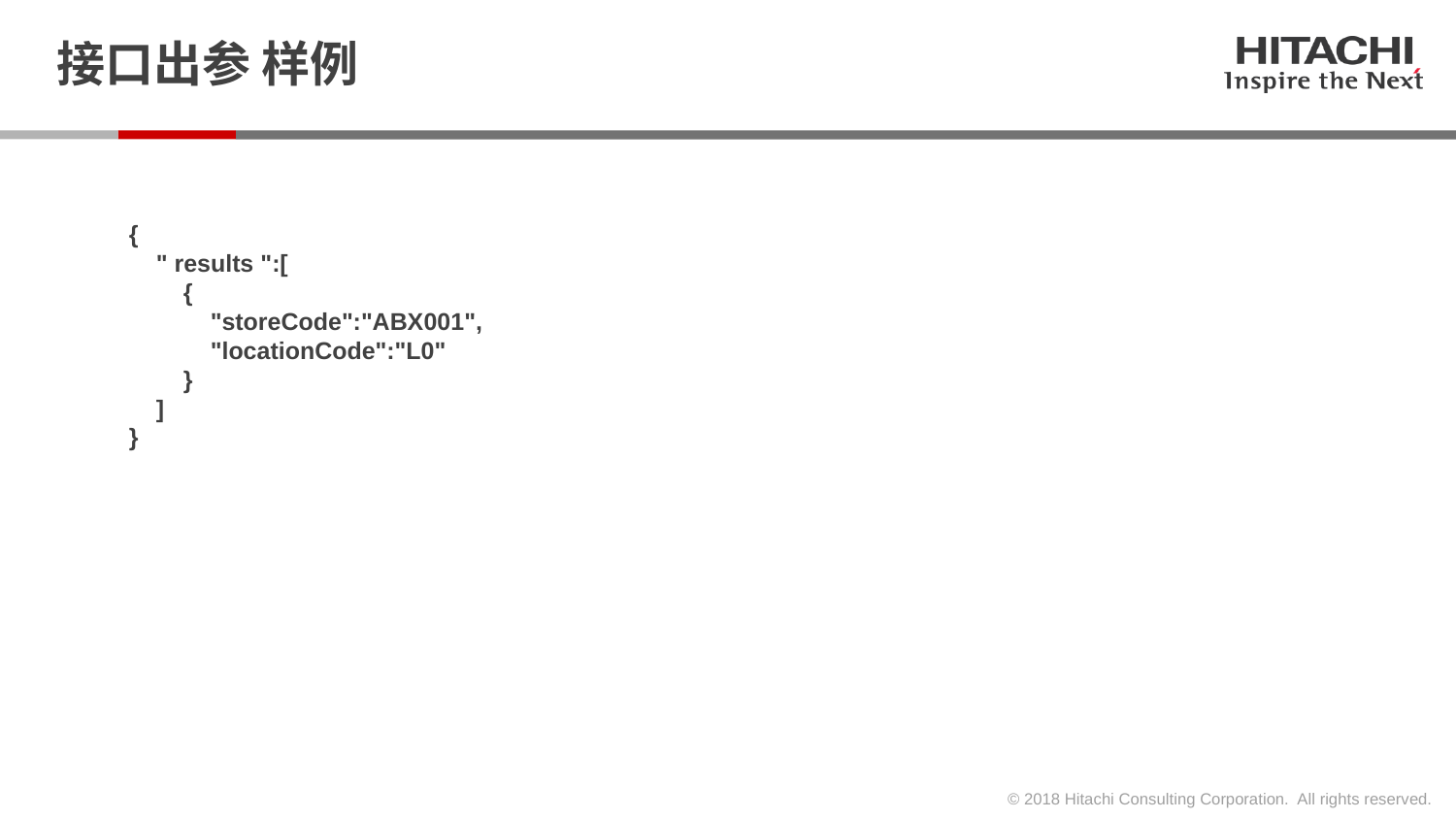

# 接口出参 样例

{
    " results ":[
        {
            "storeCode":"ABX001",
            "locationCode":"L0"
        }
    ]
}